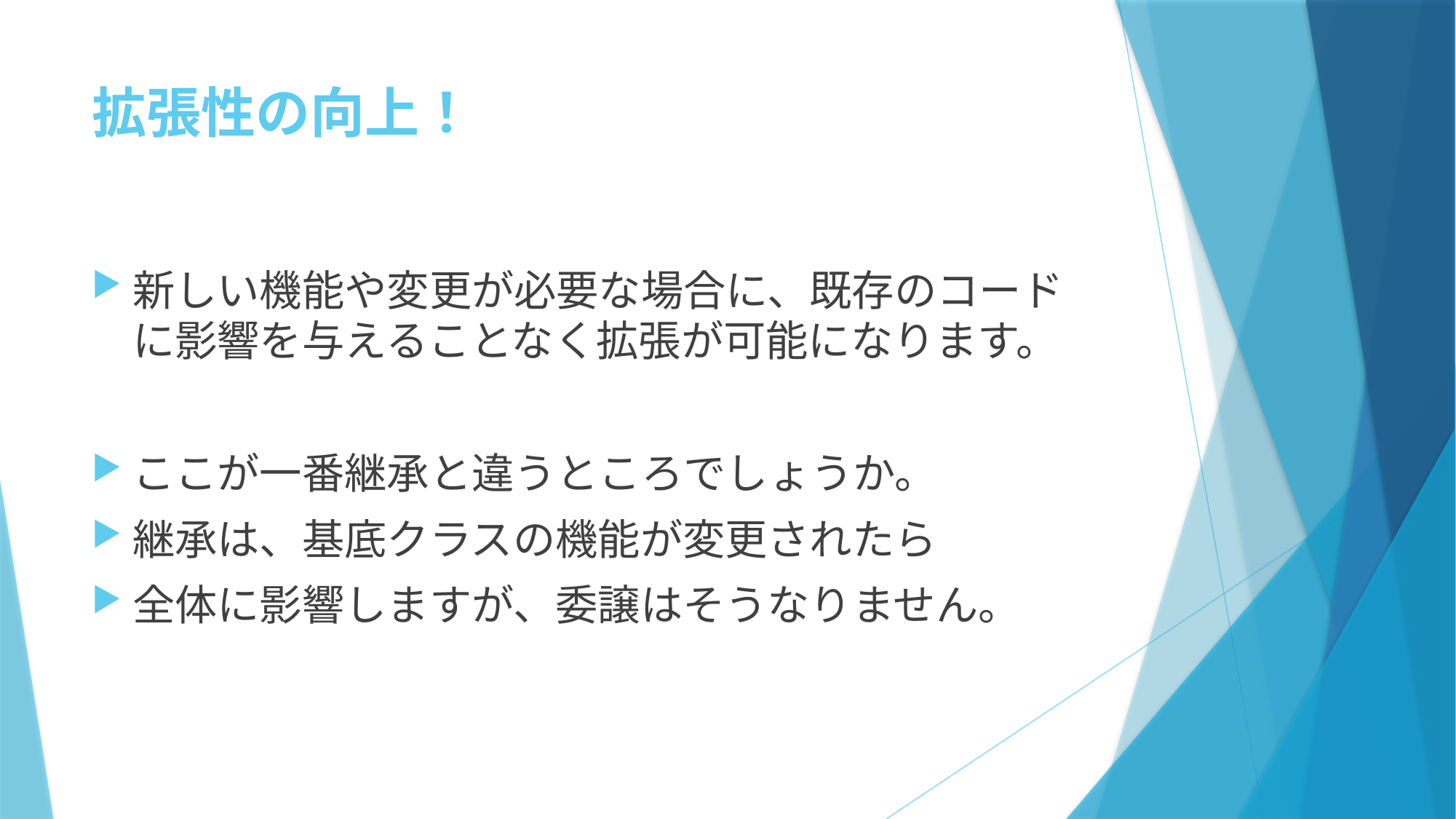

# 拡張性の向上！
新しい機能や変更が必要な場合に、既存のコードに影響を与えることなく拡張が可能になります。

ここが一番継承と違うところでしょうか。
継承は、基底クラスの機能が変更されたら
全体に影響しますが、委譲はそうなりません。